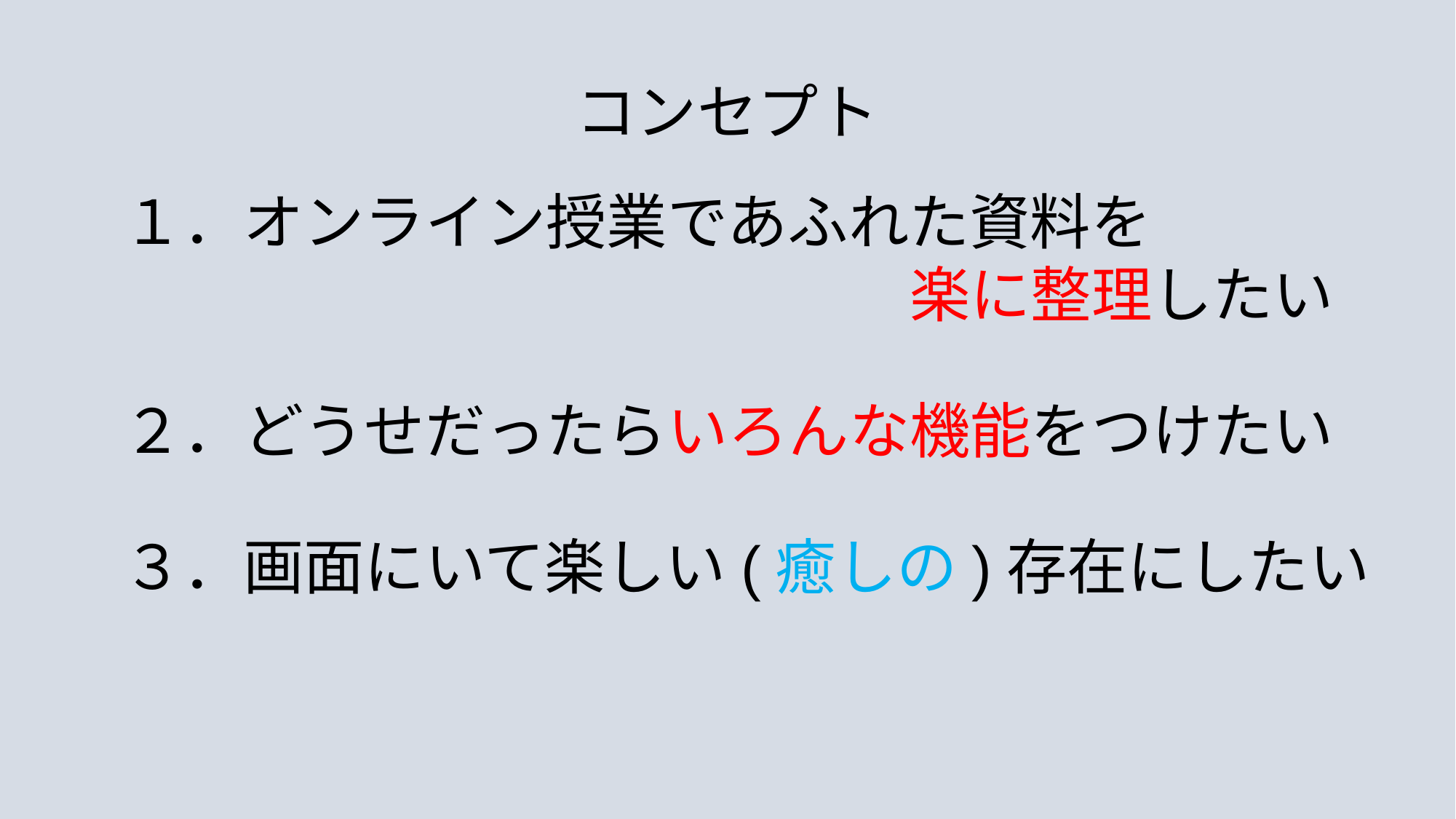

コンセプト
１．オンライン授業であふれた資料を
　　　　　　　　　　　　　楽に整理したい
２．どうせだったらいろんな機能をつけたい
３．画面にいて楽しい(癒しの)存在にしたい